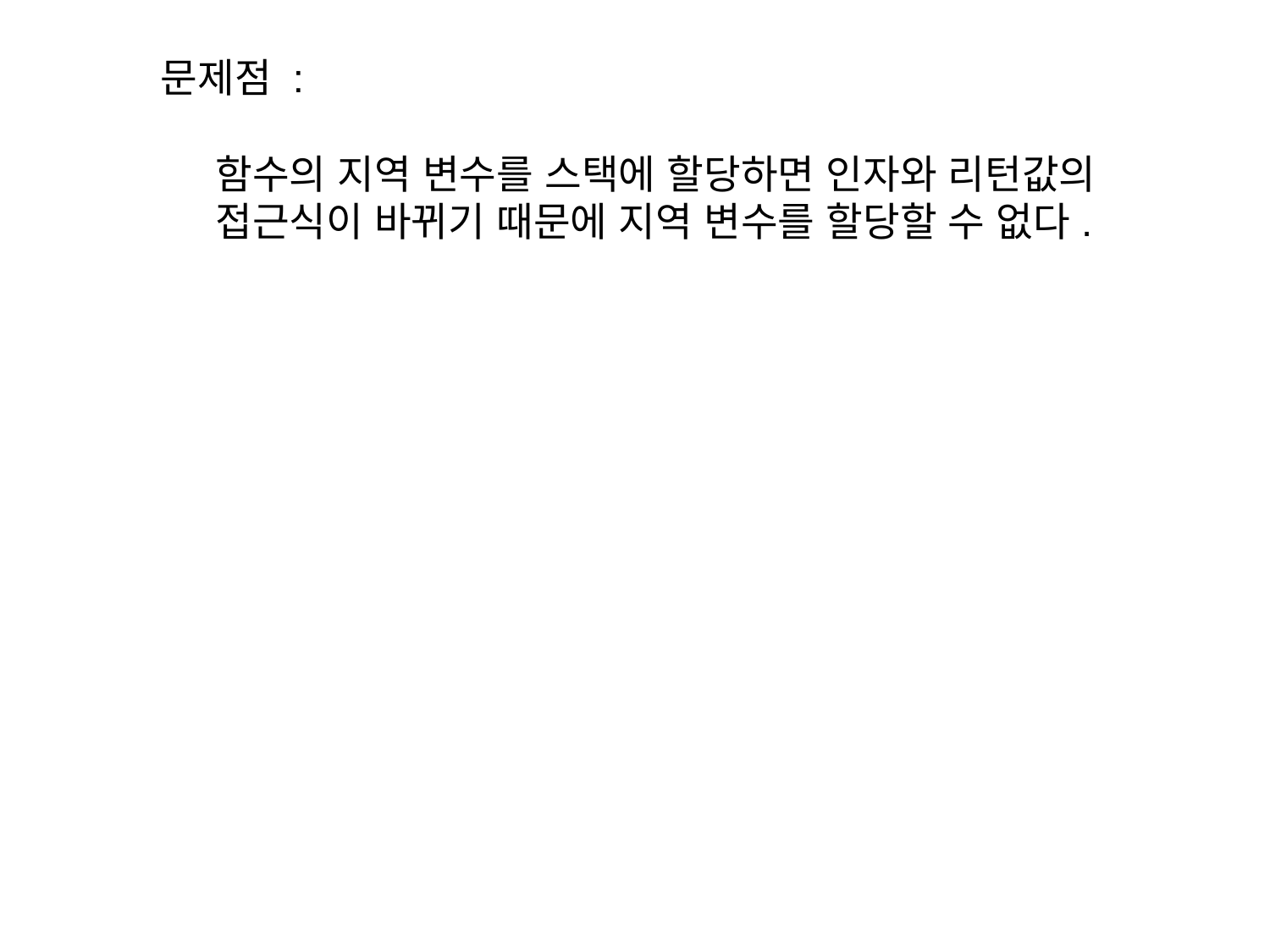

문제점 :

    함수의 지역 변수를 스택에 할당하면 인자와 리턴값의
    접근식이 바뀌기 때문에 지역 변수를 할당할 수 없다.